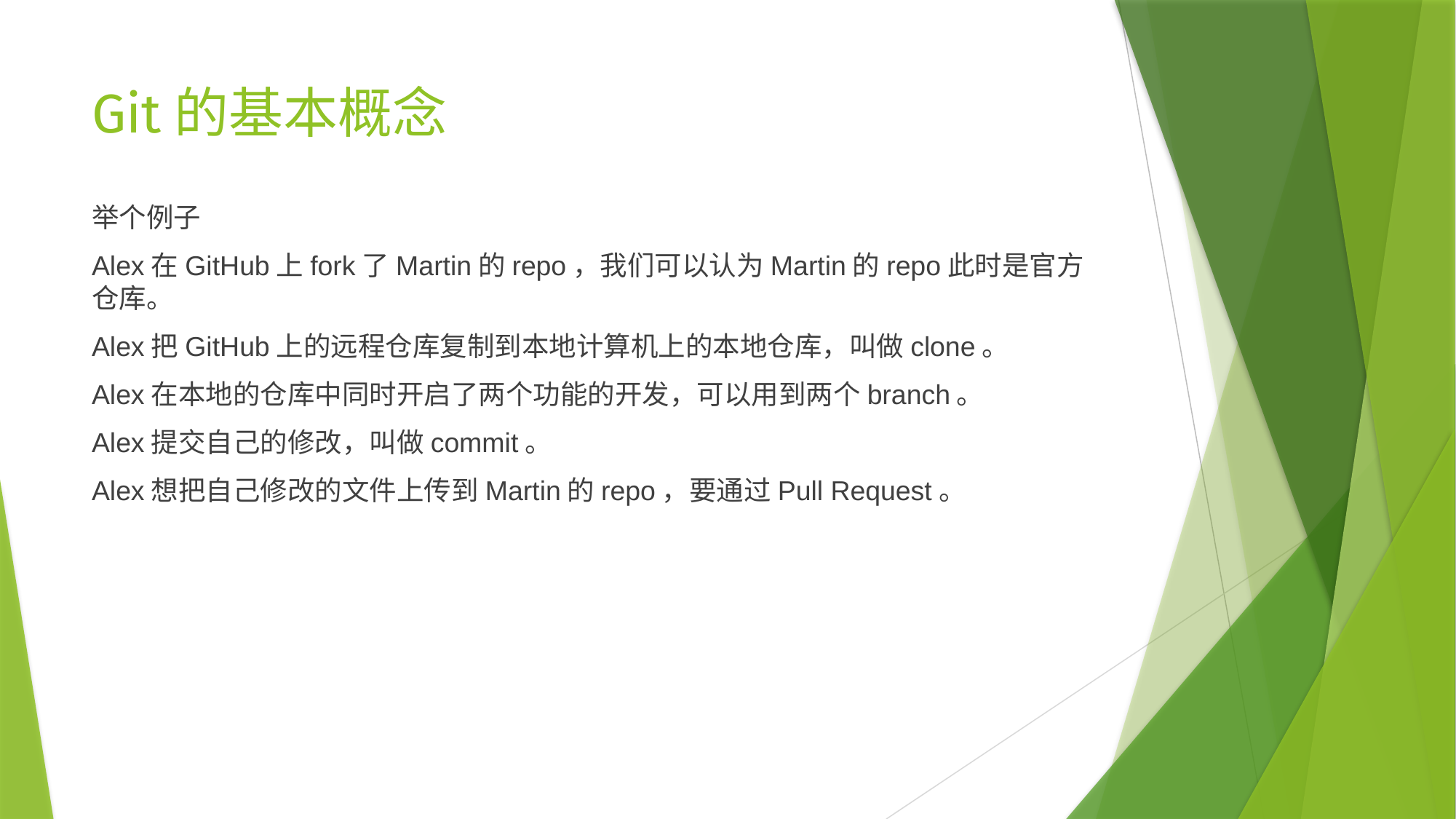

# Git的基本概念
举个例子
Alex在GitHub上fork了Martin的repo，我们可以认为Martin的repo此时是官方仓库。
Alex把GitHub上的远程仓库复制到本地计算机上的本地仓库，叫做clone。
Alex在本地的仓库中同时开启了两个功能的开发，可以用到两个branch。
Alex提交自己的修改，叫做commit。
Alex想把自己修改的文件上传到Martin的repo，要通过Pull Request。